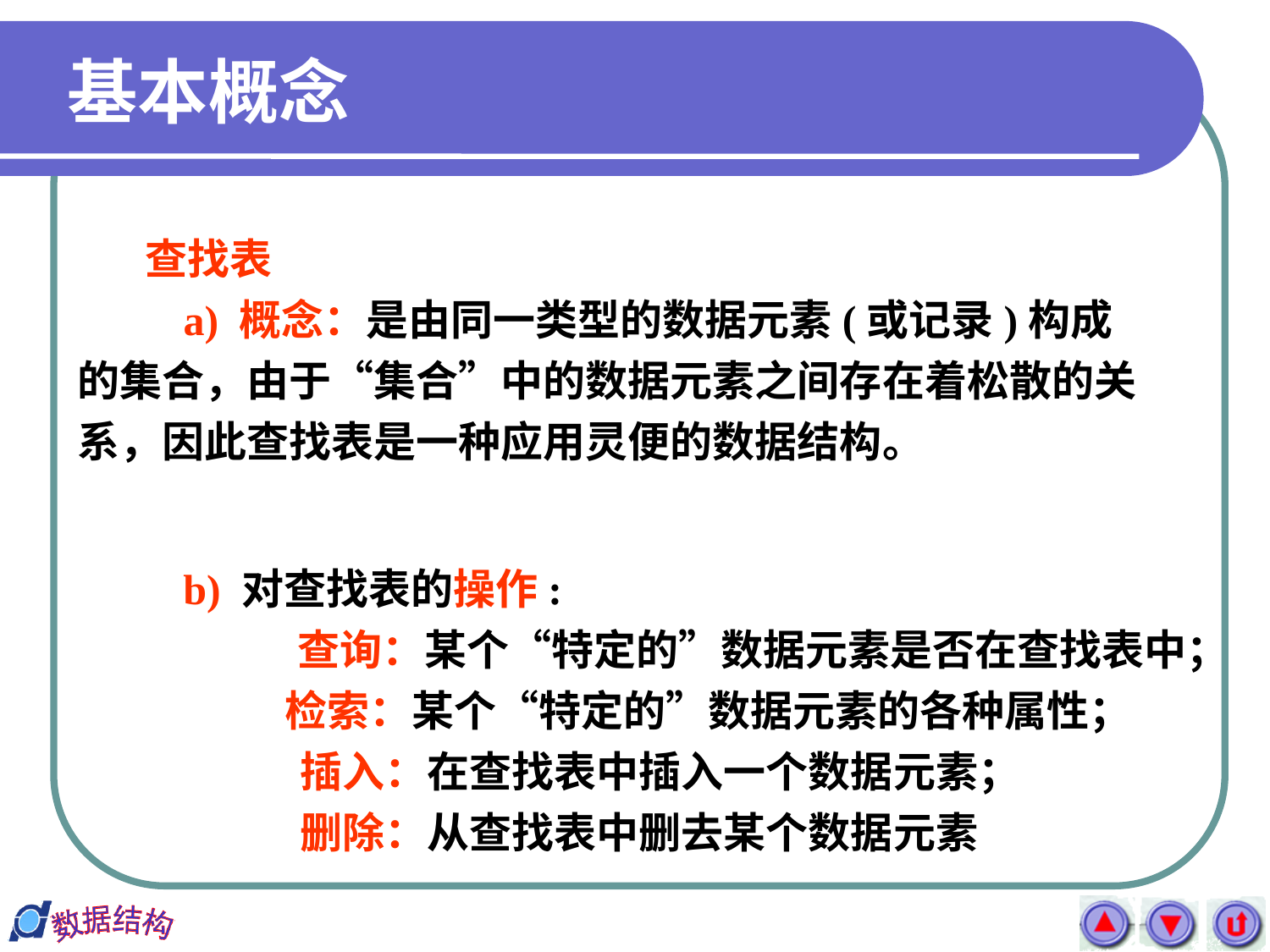

基本概念
      查找表
          a) 概念：是由同一类型的数据元素(或记录)构成的集合，由于“集合”中的数据元素之间存在着松散的关系，因此查找表是一种应用灵便的数据结构。

          b) 对查找表的操作:
        查询：某个“特定的”数据元素是否在查找表中；
 检索：某个“特定的”数据元素的各种属性；
         插入：在查找表中插入一个数据元素；
         删除：从查找表中删去某个数据元素